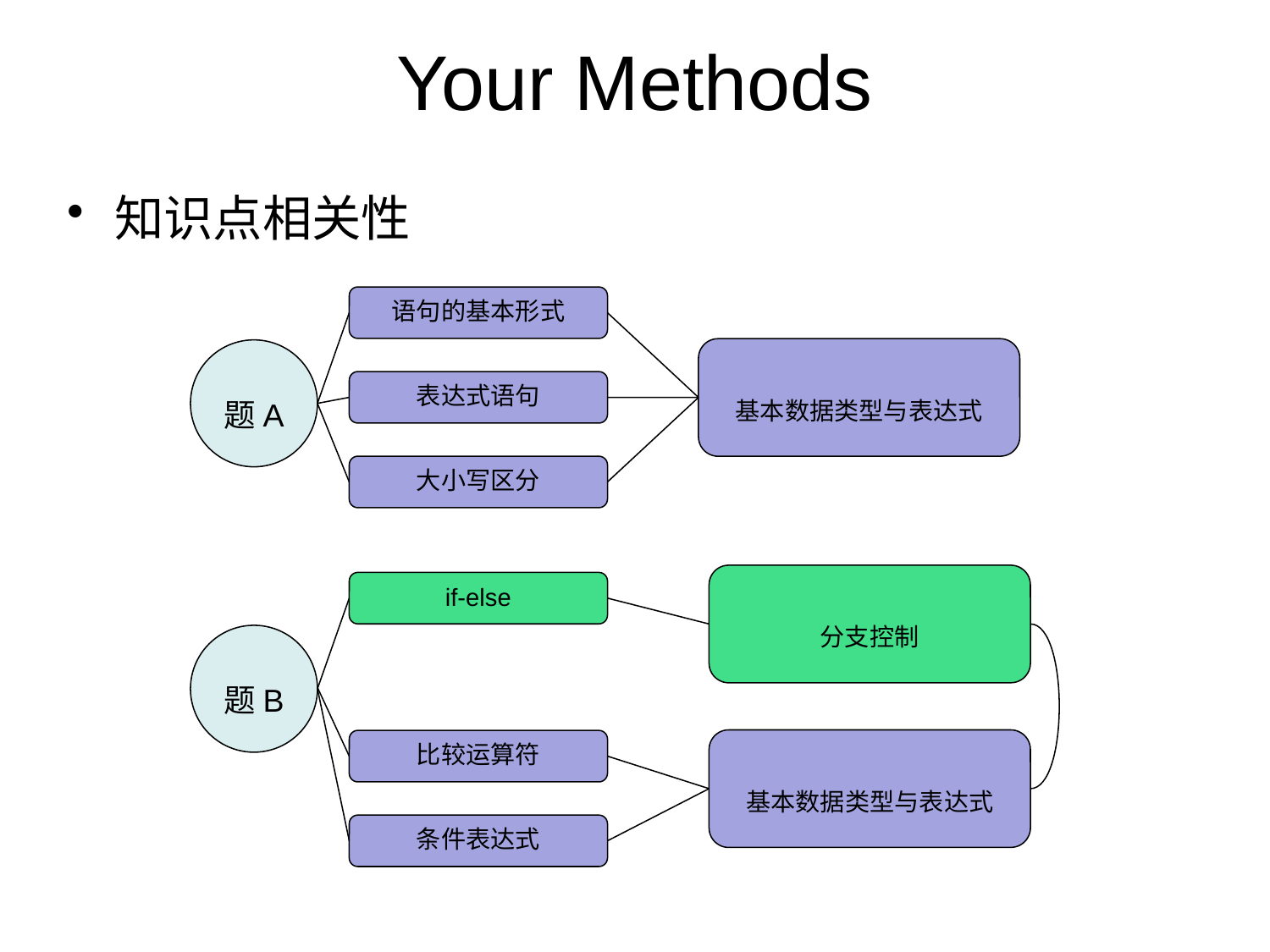

# Your Methods

知识点相关性

语句的基本形式
基本数据类型与表达式
题A
表达式语句
大小写区分
分支控制
if-else
题B
基本数据类型与表达式
比较运算符
条件表达式